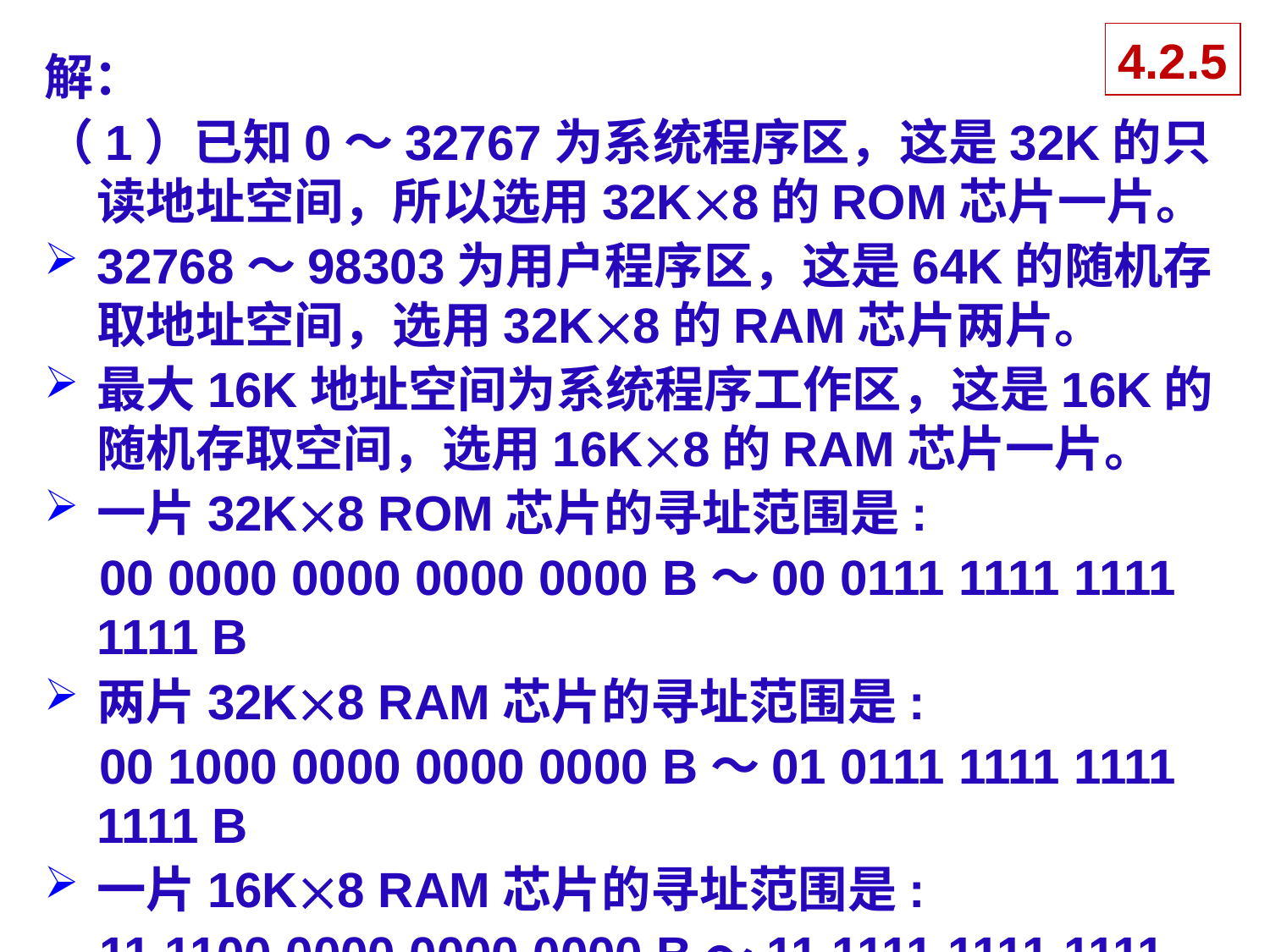

4.2.5
解：
（1）已知0～32767为系统程序区，这是32K的只读地址空间，所以选用32K×8的ROM芯片一片。
32768～98303为用户程序区，这是64K的随机存取地址空间，选用32K×8的RAM芯片两片。
最大16K地址空间为系统程序工作区，这是16K的随机存取空间，选用16K×8的RAM芯片一片。
一片32K×8 ROM芯片的寻址范围是:
    00 0000 0000 0000 0000 B～00 0111 1111 1111 1111 B
两片32K×8 RAM芯片的寻址范围是:
    00 1000 0000 0000 0000 B～01 0111 1111 1111 1111 B
一片16K×8 RAM芯片的寻址范围是:
    11 1100 0000 0000 0000 B～11 1111 1111 1111 1111 B